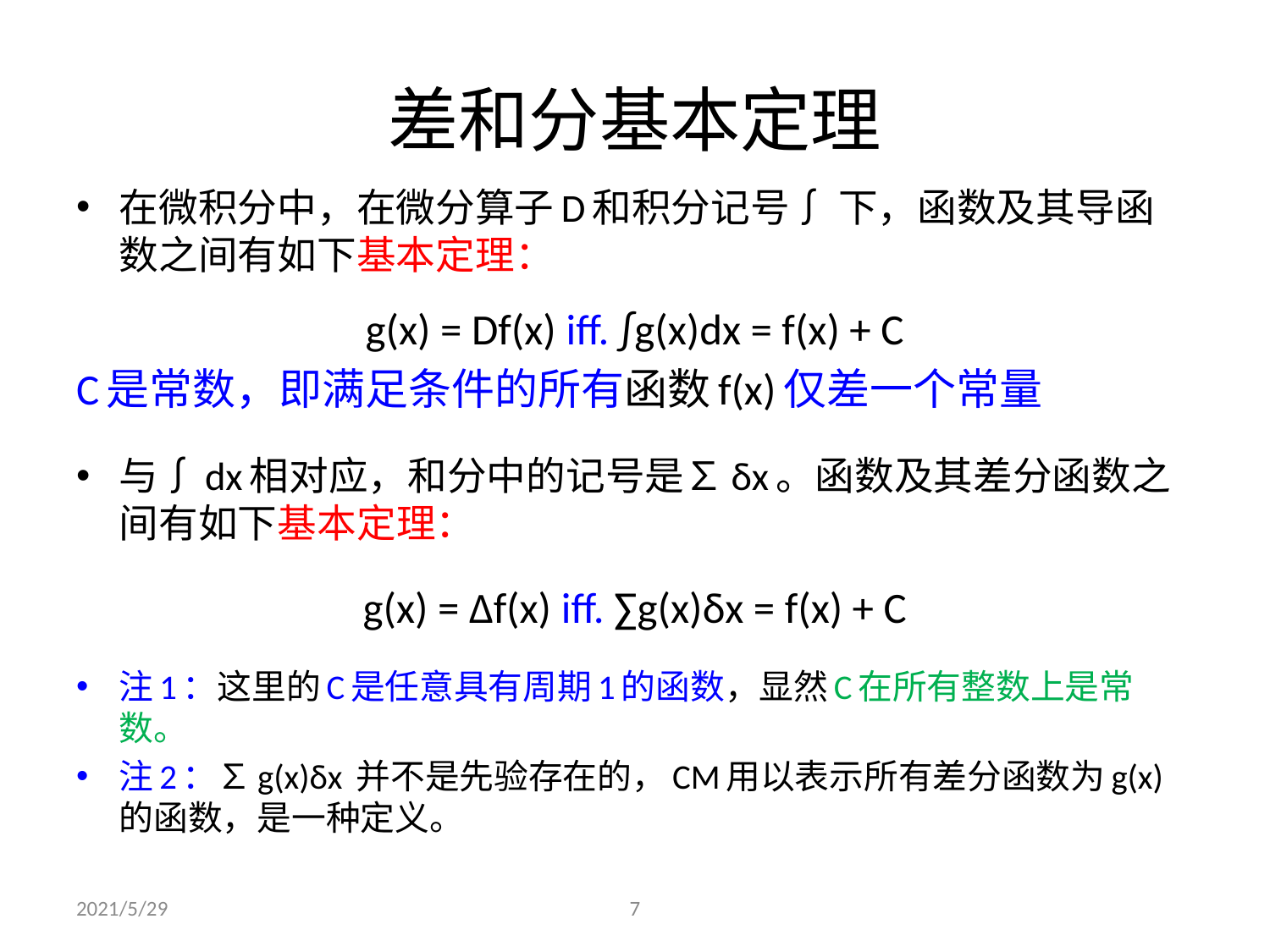

# 差和分基本定理
在微积分中，在微分算子D和积分记号∫ 下，函数及其导函数之间有如下基本定理：

g(x) = Df(x) iff. ∫g(x)dx = f(x) + C
C是常数，即满足条件的所有函数f(x)仅差一个常量

与∫dx相对应，和分中的记号是∑δx。函数及其差分函数之间有如下基本定理：

g(x) = ∆f(x) iff. ∑g(x)δx = f(x) + C

注1：这里的C是任意具有周期1的函数，显然C在所有整数上是常数。
注2：∑g(x)δx 并不是先验存在的，CM用以表示所有差分函数为g(x)的函数，是一种定义。

2021/5/29
7